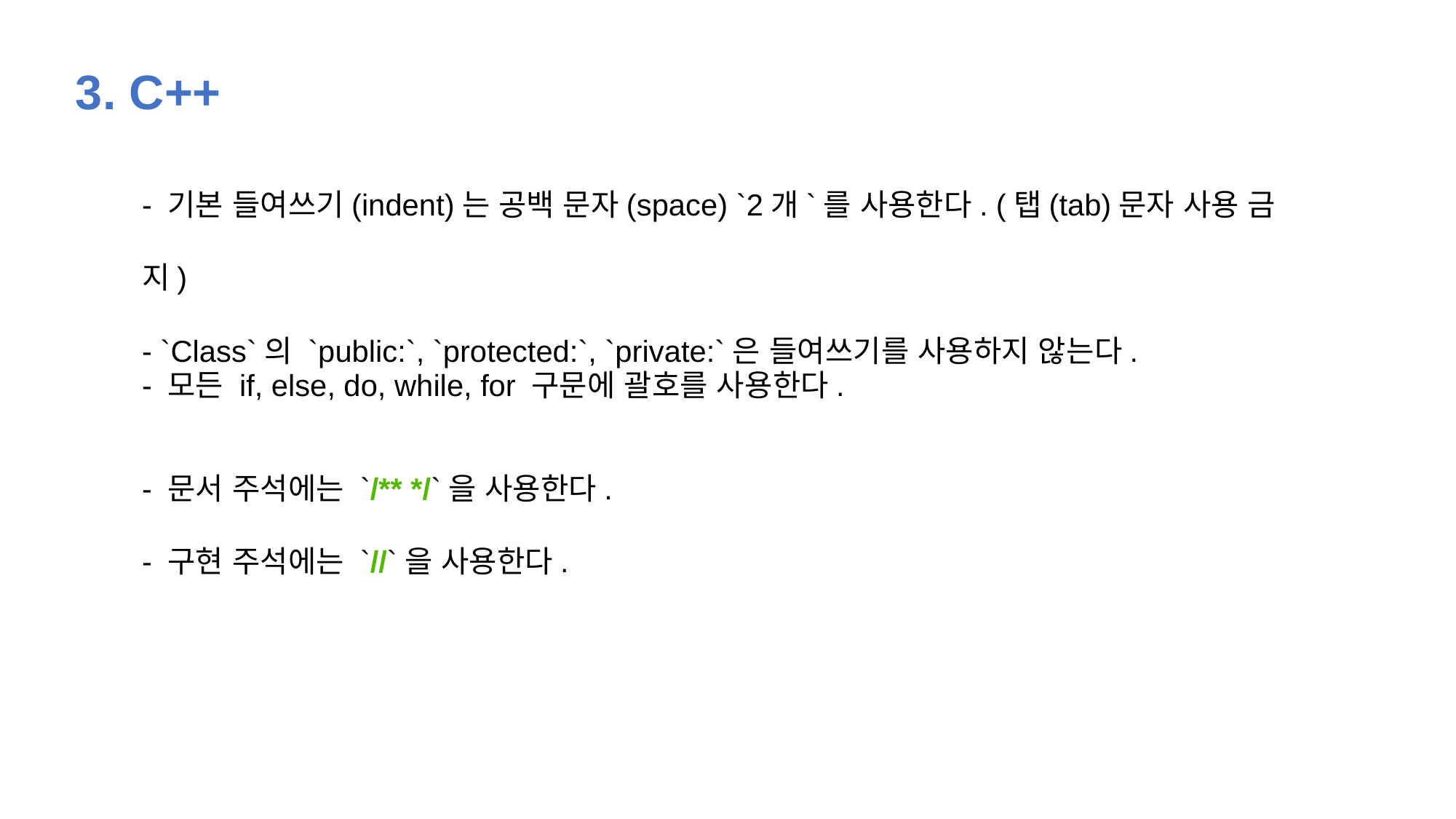

3. C++
- 기본 들여쓰기(indent)는 공백 문자(space) `2개`를 사용한다. (탭(tab)문자 사용 금지)
- `Class`의 `public:`, `protected:`, `private:`은 들여쓰기를 사용하지 않는다.
- 모든 if, else, do, while, for 구문에 괄호를 사용한다.
- 문서 주석에는 `/** */`을 사용한다.
- 구현 주석에는 `//`을 사용한다.